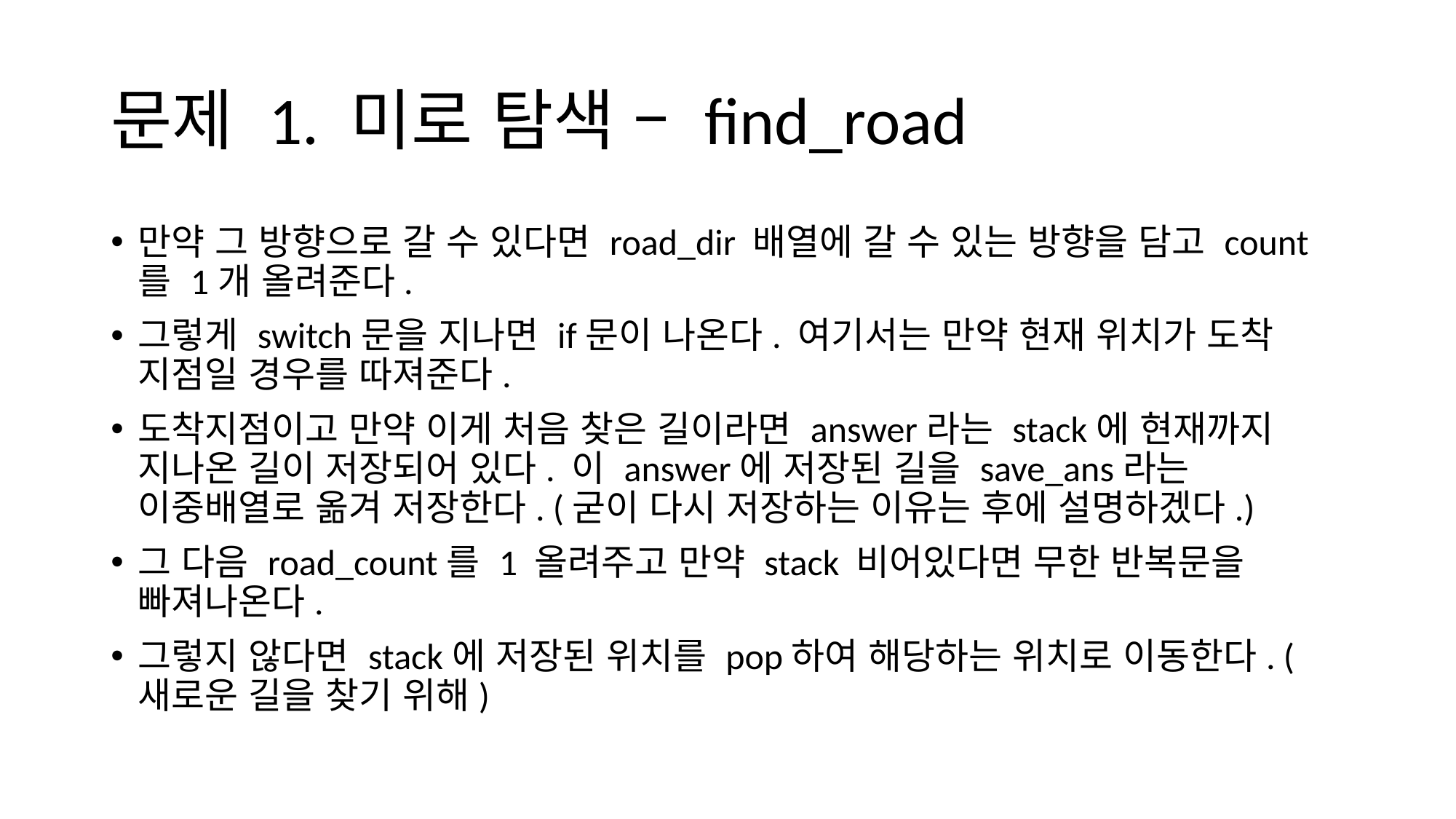

# 문제 1. 미로 탐색 – find_road
만약 그 방향으로 갈 수 있다면 road_dir 배열에 갈 수 있는 방향을 담고 count를 1개 올려준다.
그렇게 switch문을 지나면 if문이 나온다. 여기서는 만약 현재 위치가 도착 지점일 경우를 따져준다.
도착지점이고 만약 이게 처음 찾은 길이라면 answer라는 stack에 현재까지 지나온 길이 저장되어 있다. 이 answer에 저장된 길을 save_ans라는 이중배열로 옮겨 저장한다. (굳이 다시 저장하는 이유는 후에 설명하겠다.)
그 다음 road_count를 1 올려주고 만약 stack 비어있다면 무한 반복문을 빠져나온다.
그렇지 않다면 stack에 저장된 위치를 pop하여 해당하는 위치로 이동한다. (새로운 길을 찾기 위해)